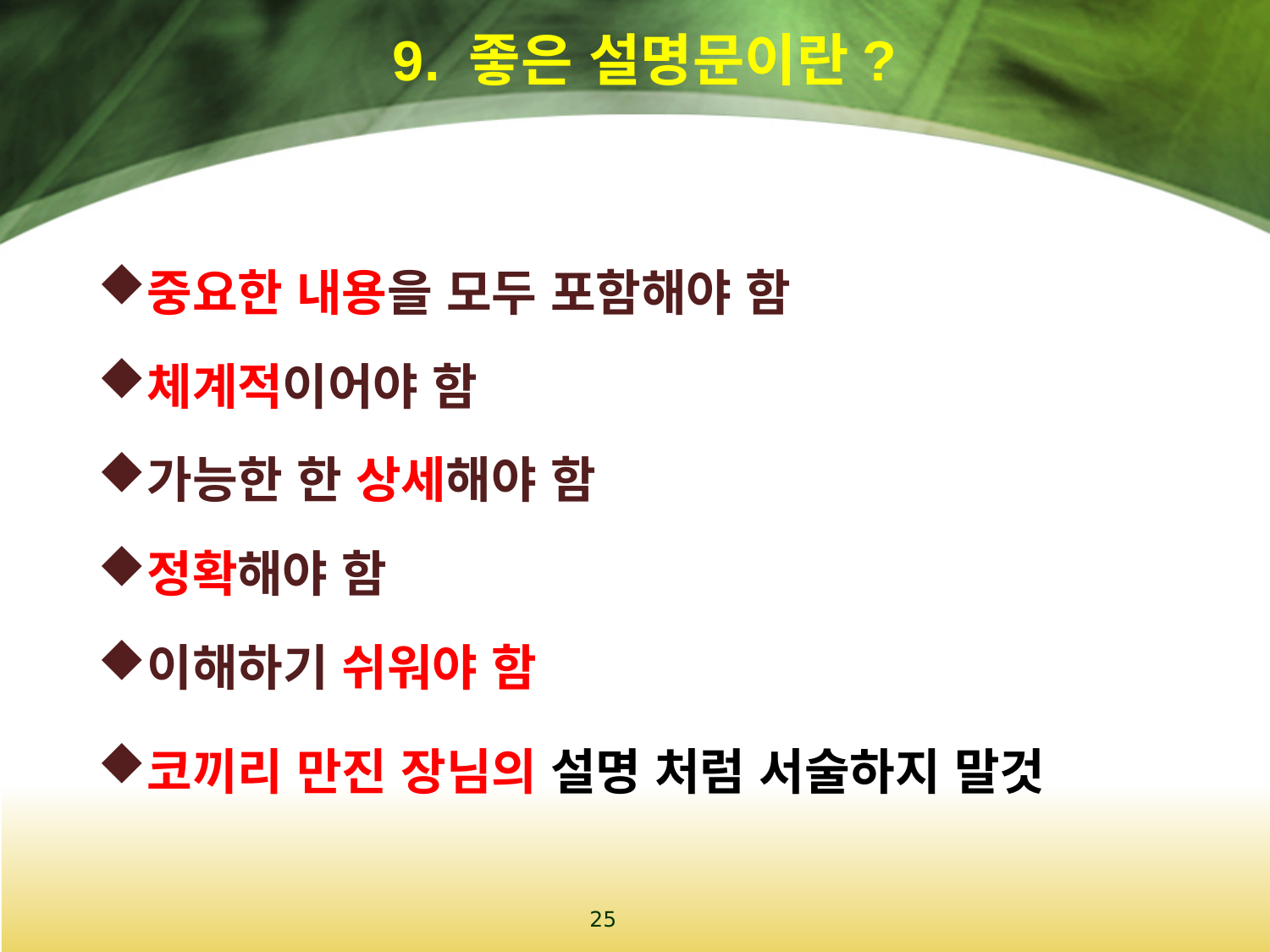

# 9. 좋은 설명문이란?

중요한 내용을 모두 포함해야 함

체계적이어야 함

가능한 한 상세해야 함

정확해야 함

이해하기 쉬워야 함

코끼리 만진 장님의 설명 처럼 서술하지 말것

25